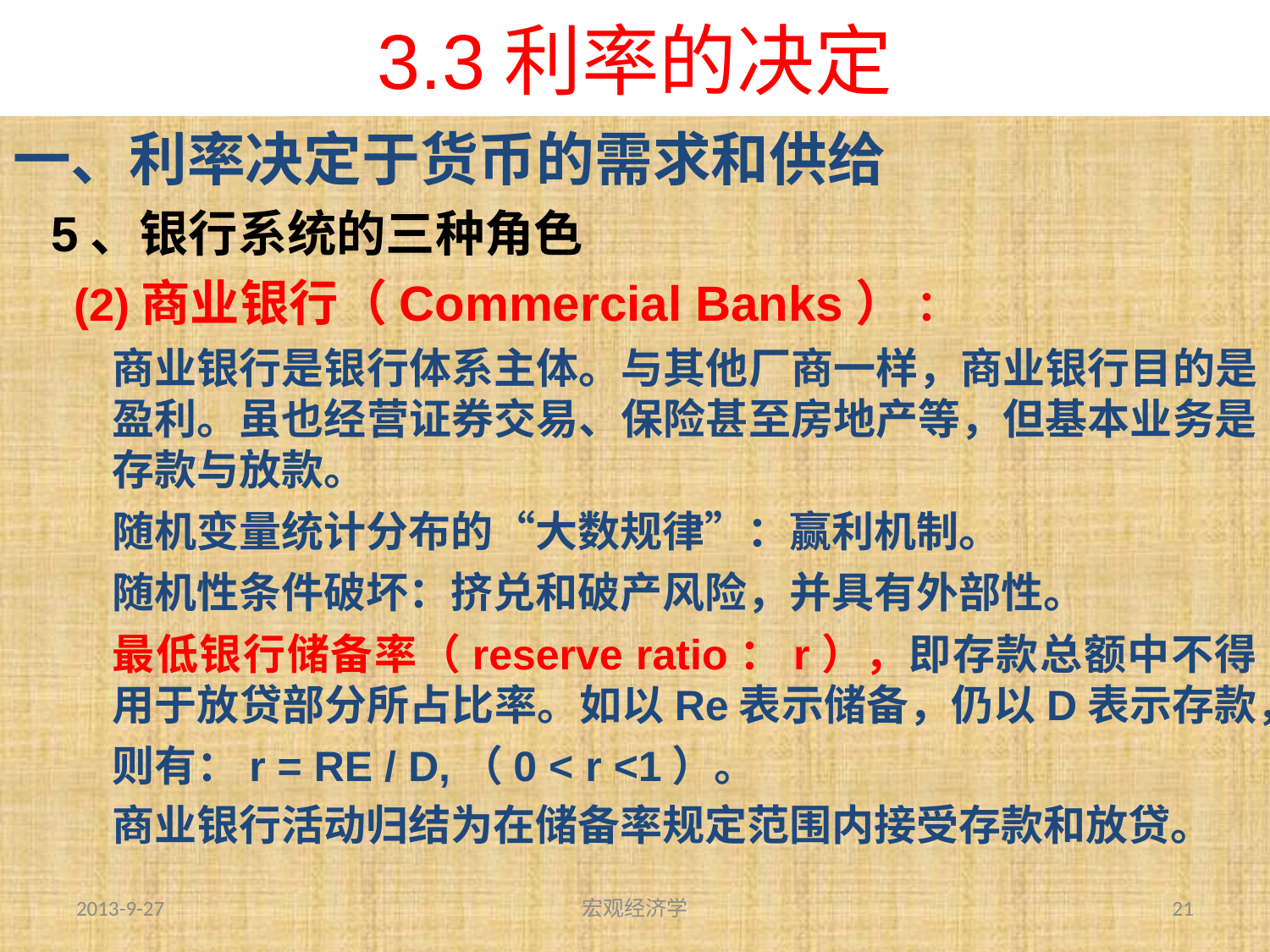

# 3.3利率的决定
一、利率决定于货币的需求和供给
5、银行系统的三种角色
(2)商业银行（Commercial Banks） ：
商业银行是银行体系主体。与其他厂商一样，商业银行目的是盈利。虽也经营证券交易、保险甚至房地产等，但基本业务是存款与放款。
随机变量统计分布的“大数规律”：赢利机制。
随机性条件破坏：挤兑和破产风险，并具有外部性。
最低银行储备率（reserve ratio：r），即存款总额中不得用于放贷部分所占比率。如以Re表示储备，仍以D表示存款，
则有：r = RE / D,（0 < r <1）。
商业银行活动归结为在储备率规定范围内接受存款和放贷。

2013-9-27
宏观经济学
21